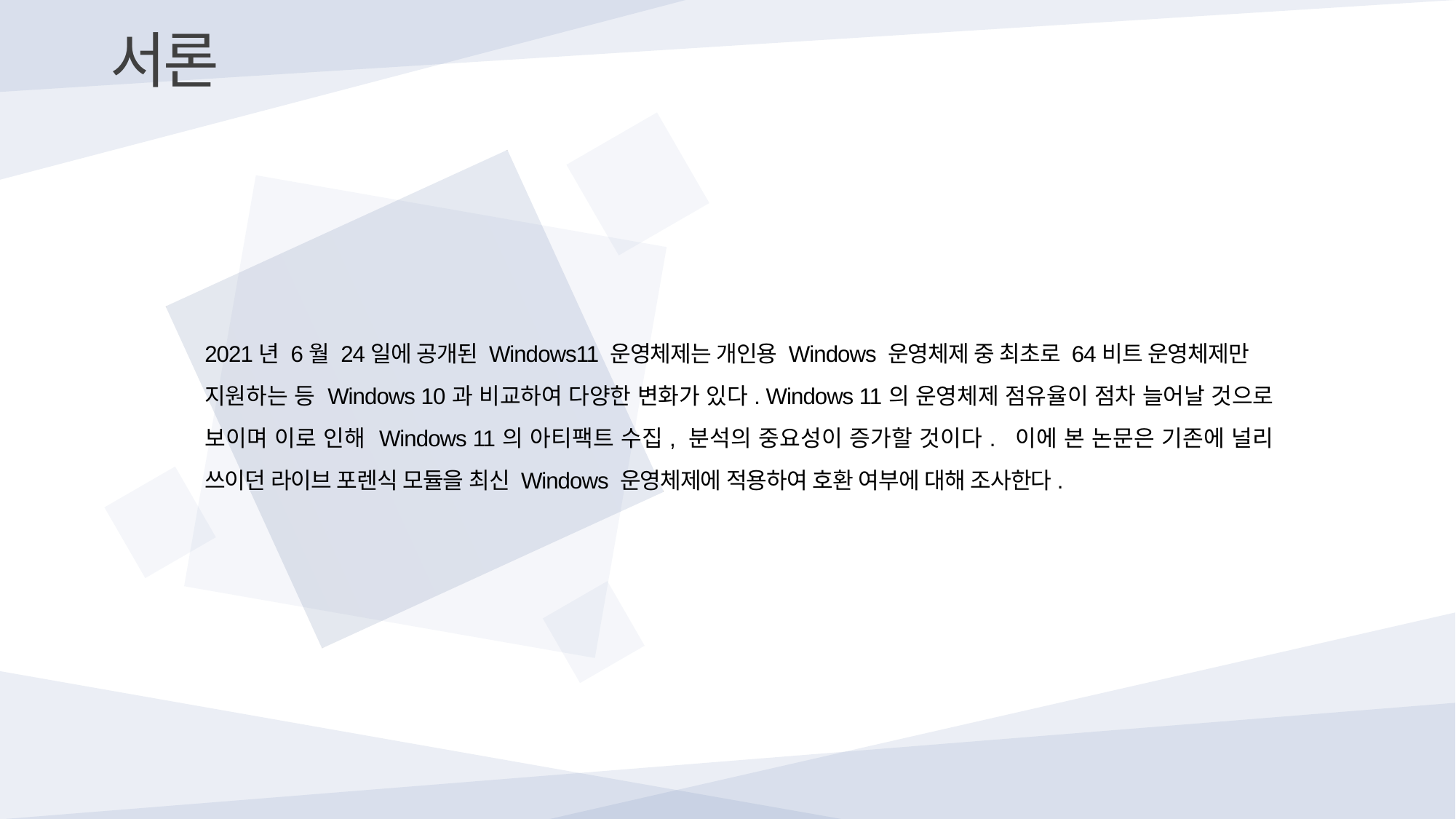

서론
2021년 6월 24일에 공개된 Windows11 운영체제는 개인용 Windows 운영체제 중 최초로 64비트 운영체제만
지원하는 등 Windows 10과 비교하여 다양한 변화가 있다. Windows 11의 운영체제 점유율이 점차 늘어날 것으로 보이며 이로 인해 Windows 11의 아티팩트 수집, 분석의 중요성이 증가할 것이다.  이에 본 논문은 기존에 널리 쓰이던 라이브 포렌식 모듈을 최신 Windows 운영체제에 적용하여 호환 여부에 대해 조사한다.